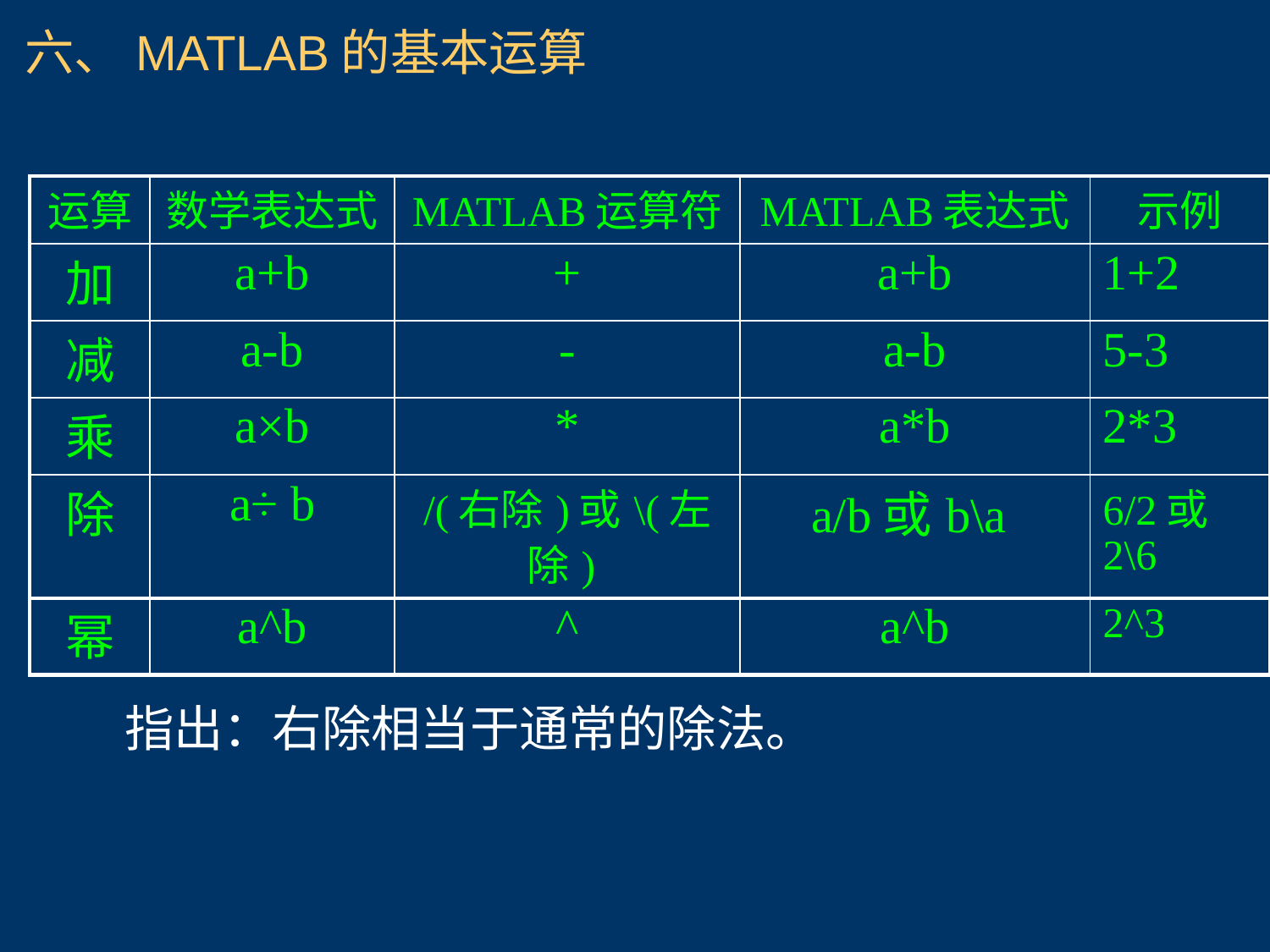

# 六、MATLAB的基本运算
| 运算 | 数学表达式 | MATLAB运算符 | MATLAB表达式 | 示例 |
| --- | --- | --- | --- | --- |
| 加 | a+b | + | a+b | 1+2 |
| 减 | a-b | - | a-b | 5-3 |
| 乘 | a×b | \* | a\*b | 2\*3 |
| 除 | a÷ b | /(右除)或\(左除) | a/b或b\a | 6/2或2\6 |
| 幂 | a^b | ^ | a^b | 2^3 |
指出：右除相当于通常的除法。